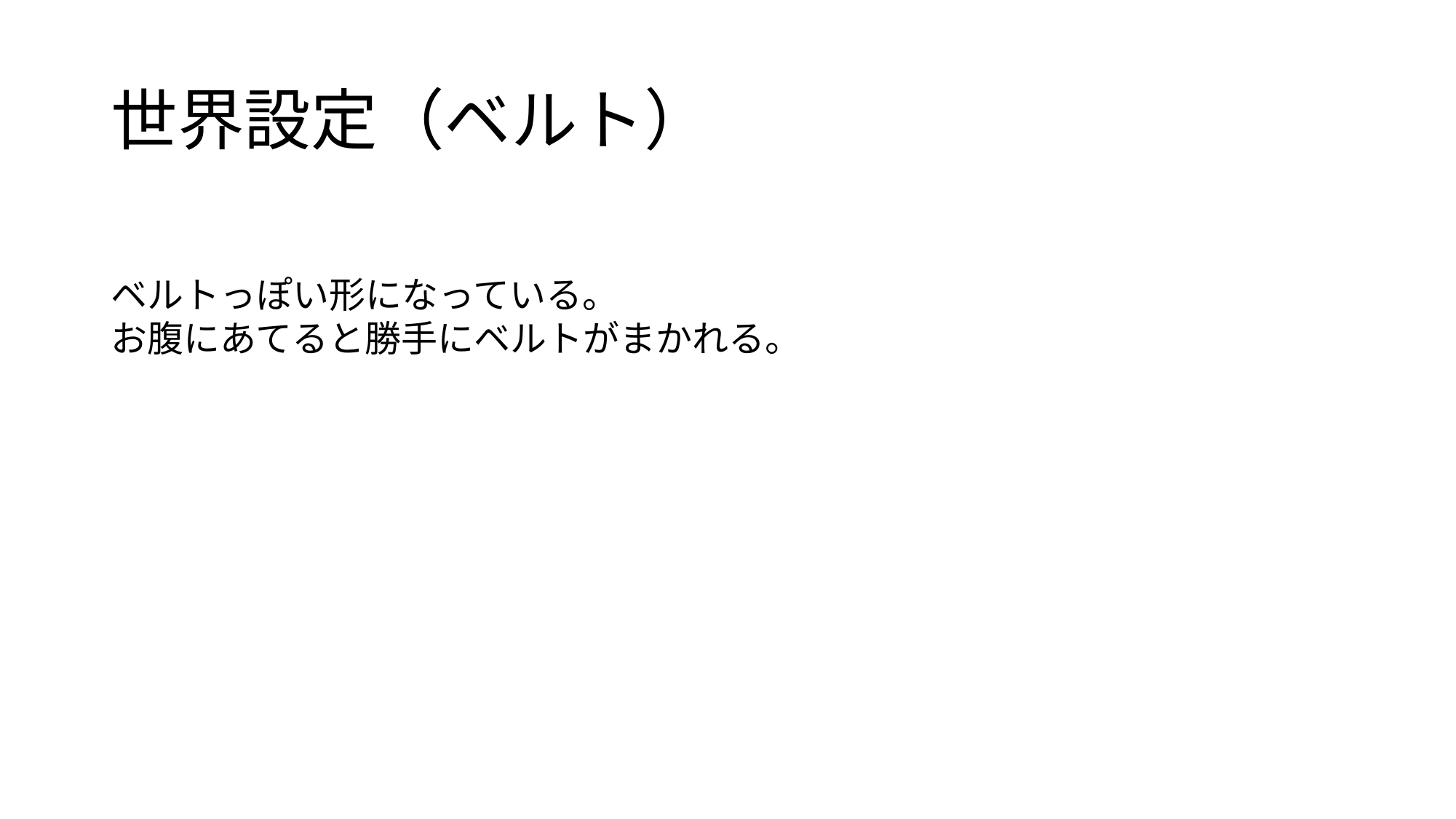

# 世界設定（ベルト）
ベルトっぽい形になっている。
お腹にあてると勝手にベルトがまかれる。